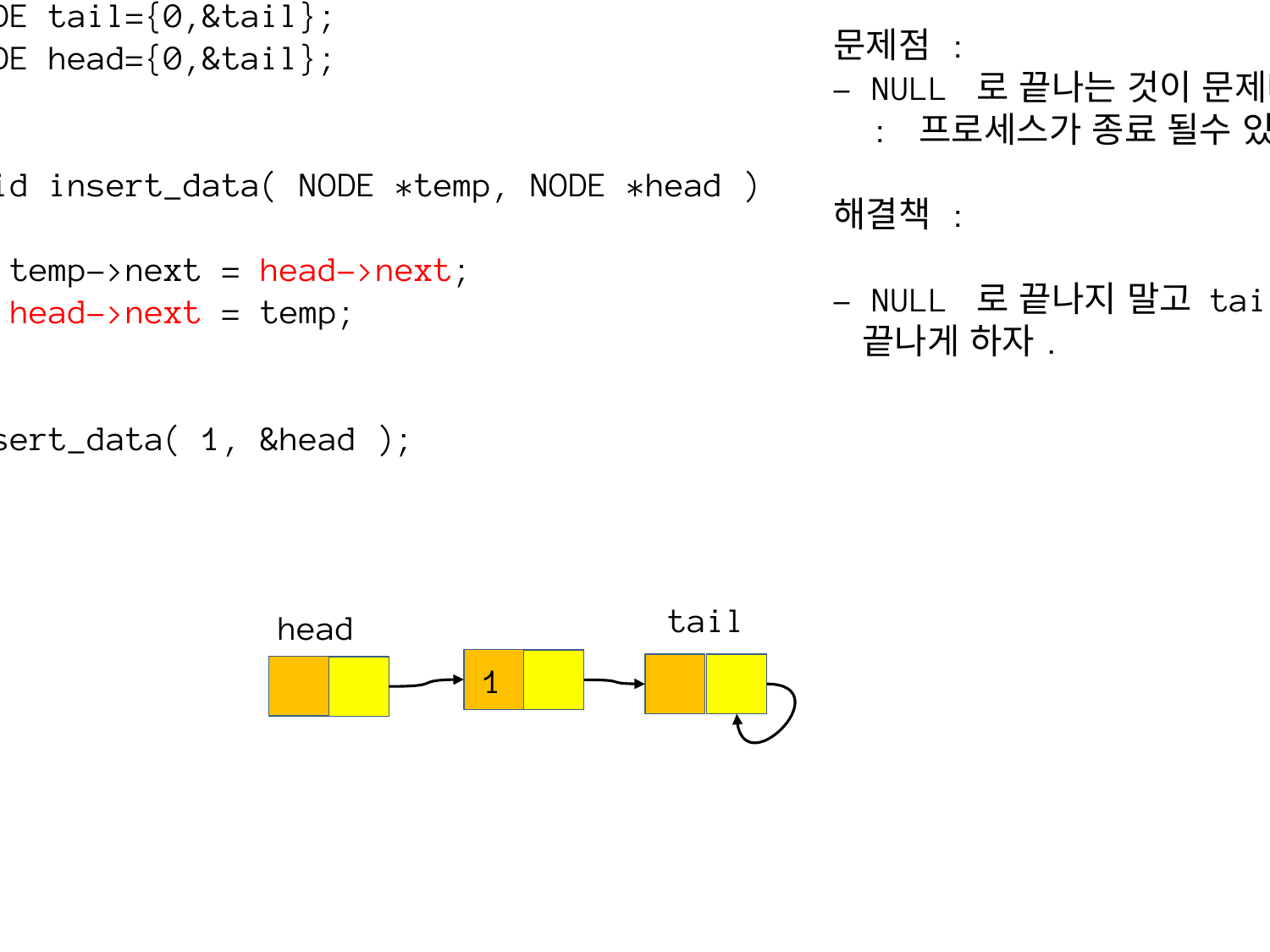

NODE tail={0,&tail};
NODE head={0,&tail};

void insert_data( NODE *temp, NODE *head )
{
   temp->next = head->next;
   head->next = temp;
}

insert_data( 1, &head );
문제점 :
- NULL 로 끝나는 것이 문제다 .
  : 프로세스가 종료 될수 있다.

해결책 :

- NULL 로 끝나지 말고 tail로
  끝나게 하자.
tail
head
1